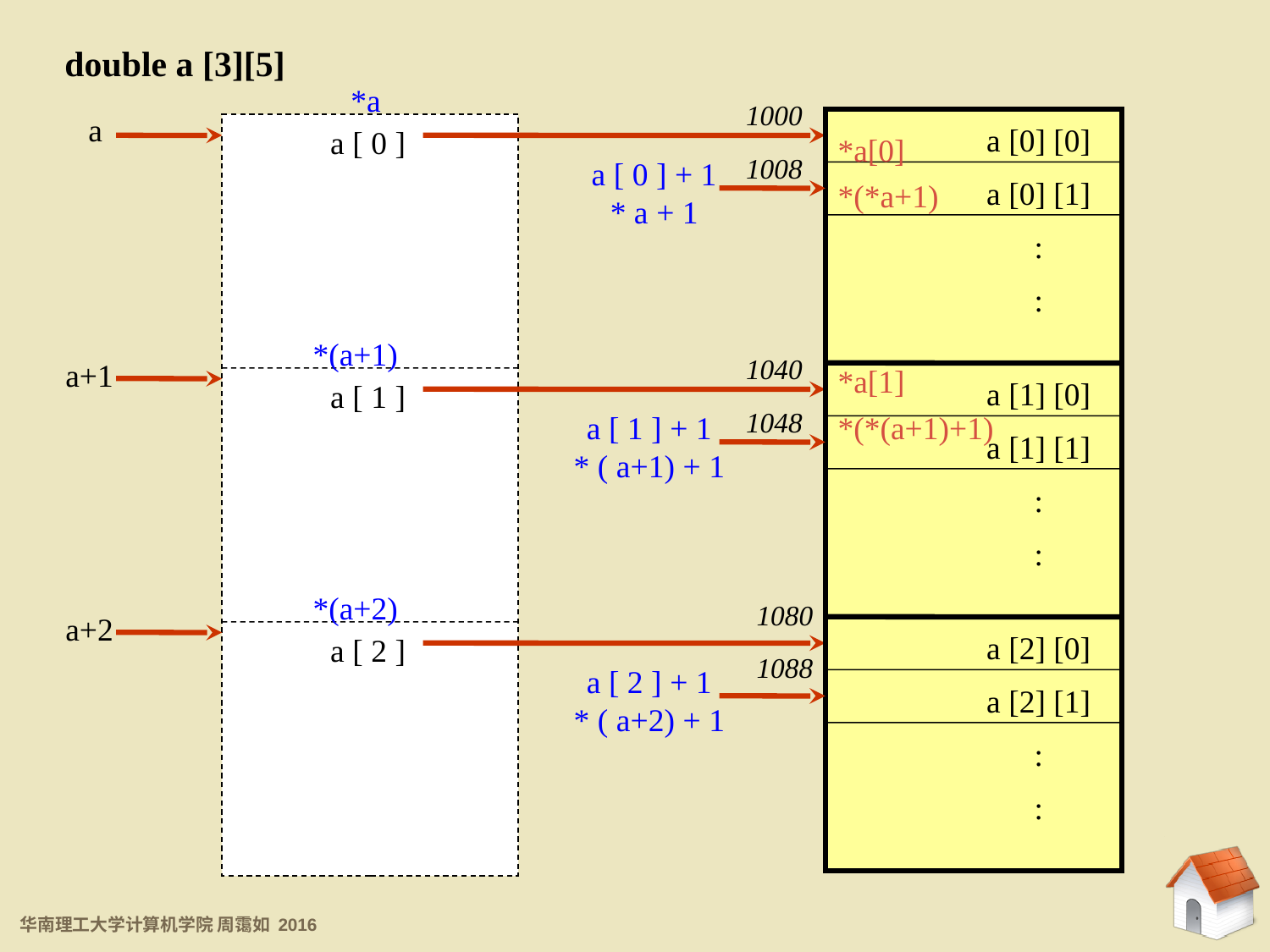

4.3.2 二维数组访问
double a [3][5]
*a
*(a+1)
*(a+2)
a

a+1

a+2

1000
        	a [0] [0]
        	a [0] [1]
        	:
        	:

        	a [1] [0]
        	a [1] [1]
        	:
        	:
        	a [2] [0]
        	a [2] [1]
        	:
        	:
1008
1040
1048
1080
1088
a [ 0 ]

a [ 1 ]
a [ 2 ]
*a[0]
*(*a+1)

*a[1]
*(*(a+1)+1)

a [ 0 ] + 1
* a + 1
a [ 1 ] + 1
* ( a+1) + 1
a [ 2 ] + 1
* ( a+2) + 1